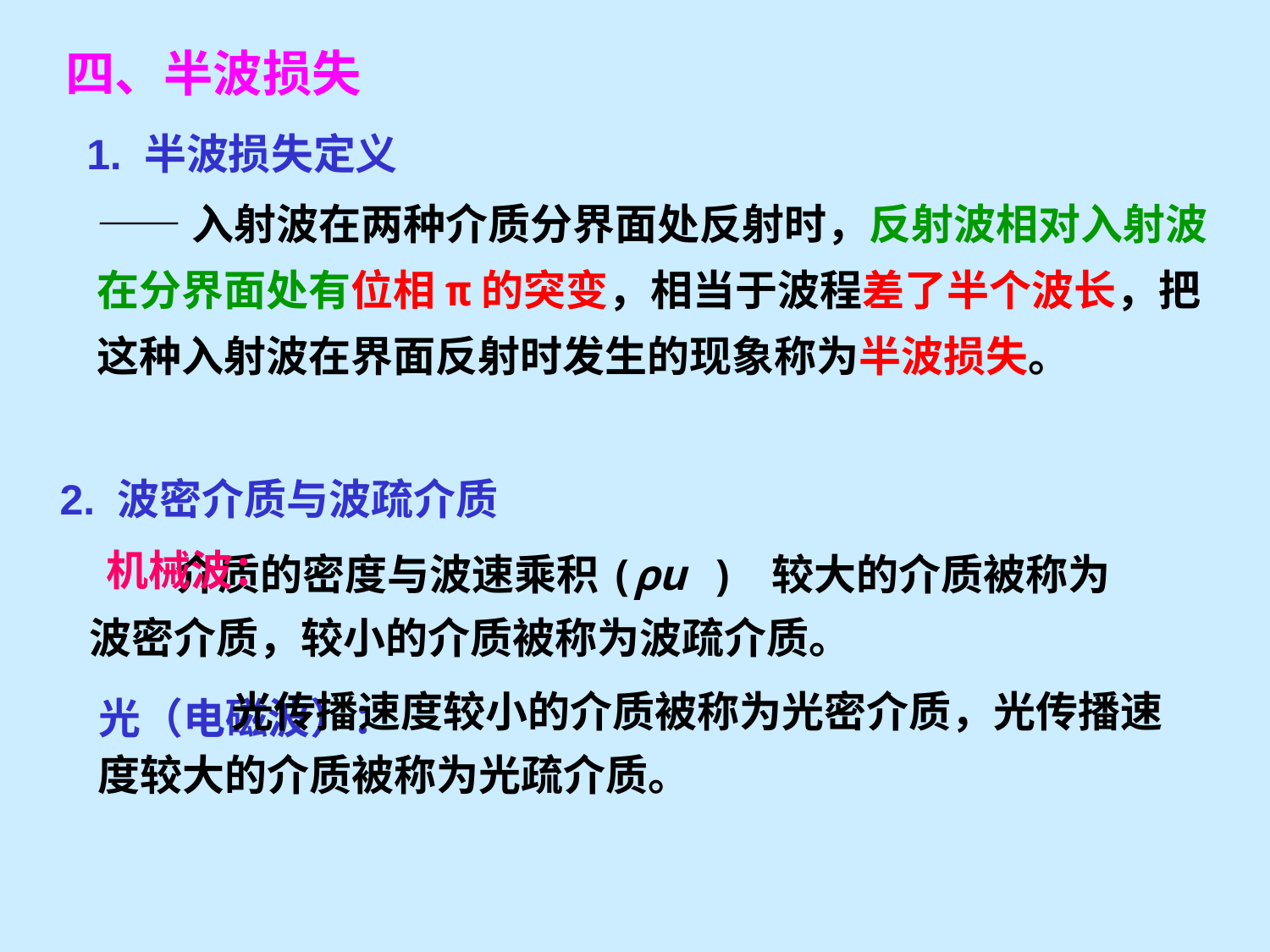

四、半波损失
1. 半波损失定义
——入射波在两种介质分界面处反射时，反射波相对入射波在分界面处有位相π的突变，相当于波程差了半个波长，把这种入射波在界面反射时发生的现象称为半波损失。
  2. 波密介质与波疏介质
        介质的密度与波速乘积(ρu ) 较大的介质被称为波密介质，较小的介质被称为波疏介质。
机械波：
             光传播速度较小的介质被称为光密介质，光传播速度较大的介质被称为光疏介质。
光（电磁波）：
16